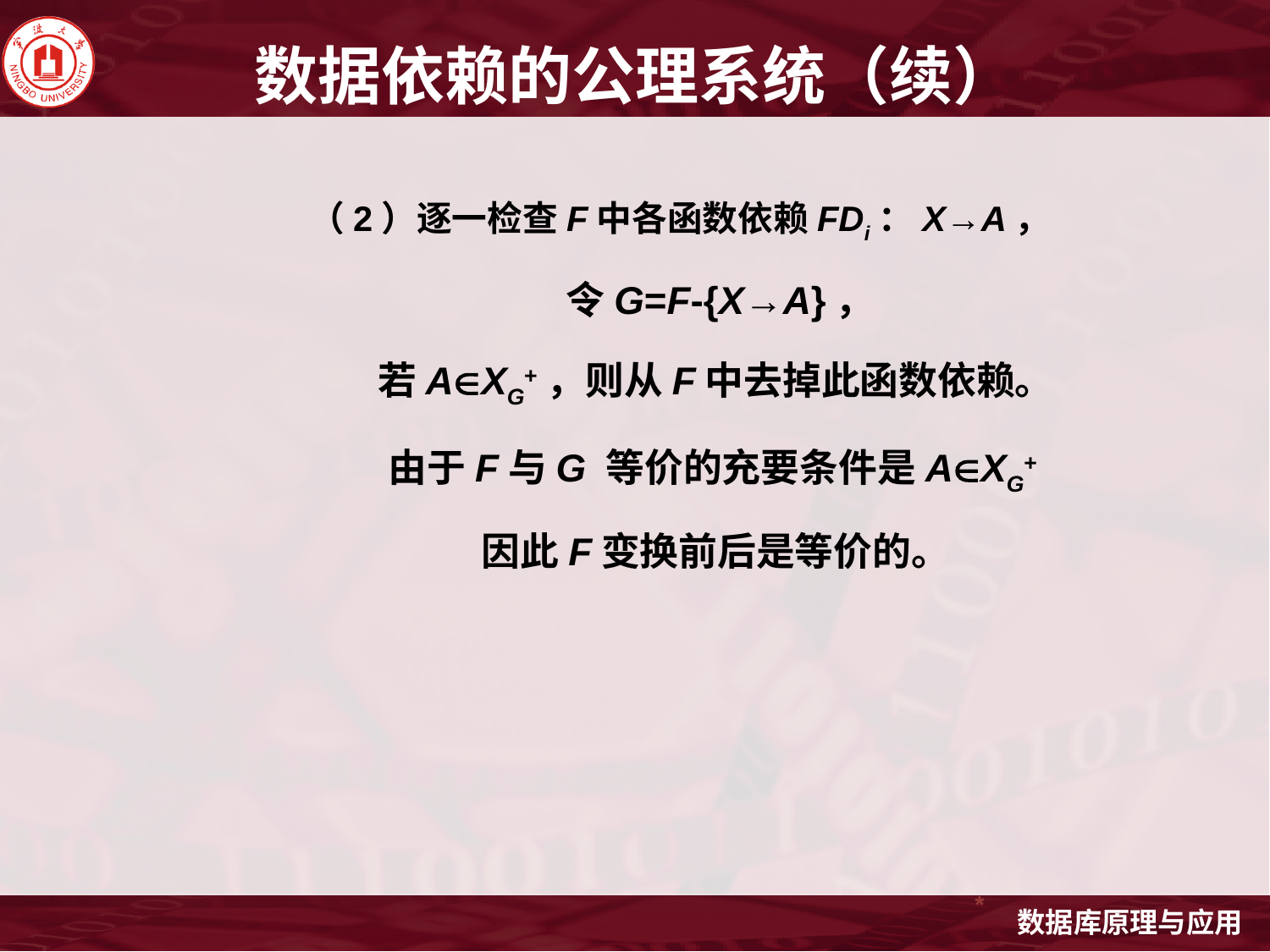

# 数据依赖的公理系统（续）
（2）逐一检查F中各函数依赖FDi：X→A，
    	        令G=F-{X→A}，
   	       若A∈XG+，则从F中去掉此函数依赖。
   	       由于F与G 等价的充要条件是A∈XG+
   	       因此F变换前后是等价的。

*